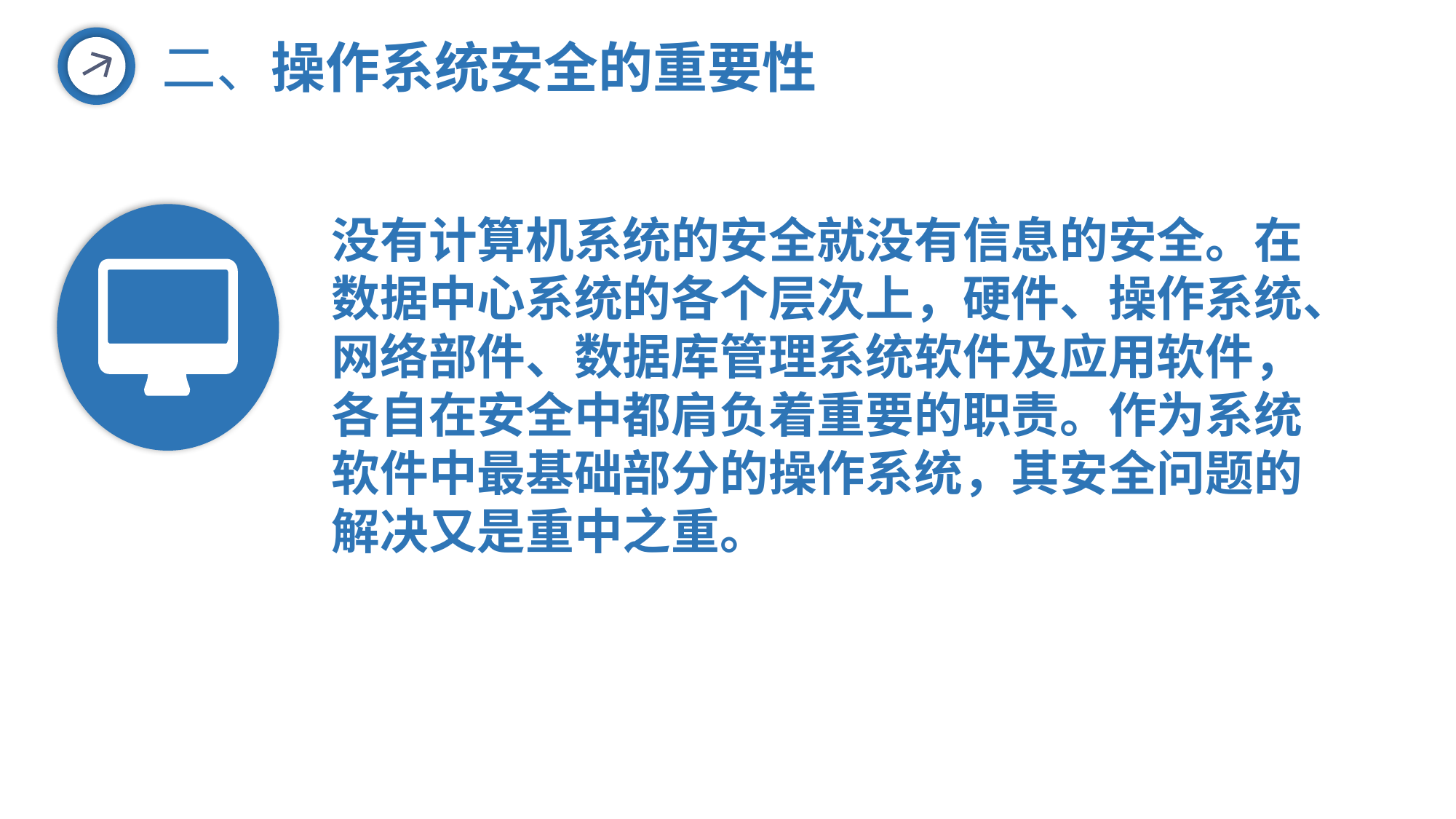

二、操作系统安全的重要性

没有计算机系统的安全就没有信息的安全。在数据中心系统的各个层次上，硬件、操作系统、网络部件、数据库管理系统软件及应用软件，各自在安全中都肩负着重要的职责。作为系统软件中最基础部分的操作系统，其安全问题的解决又是重中之重。